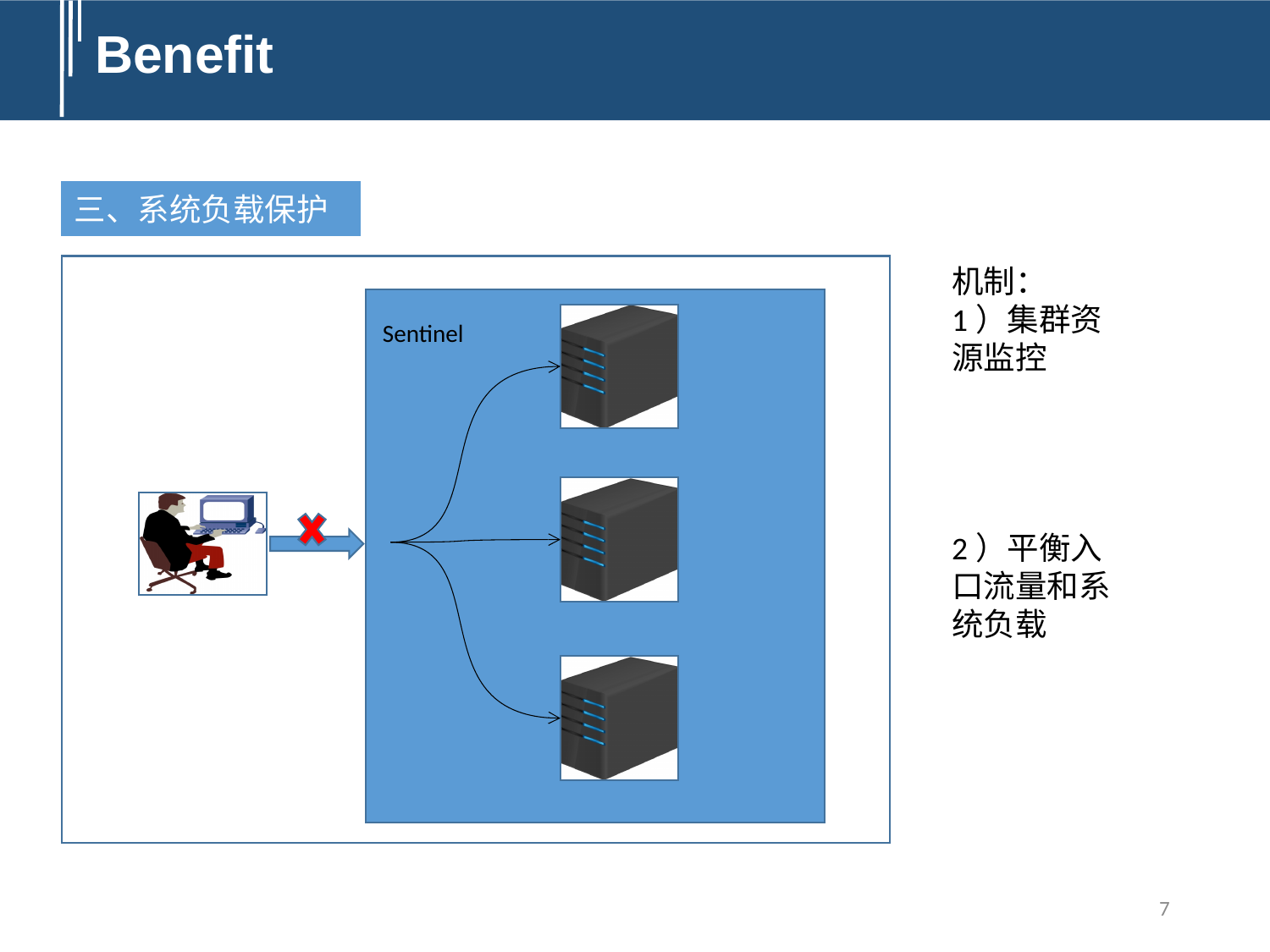

Benefit
三、系统负载保护
机制：
1）集群资源监控

2）平衡入口流量和系统负载

Sentinel

7